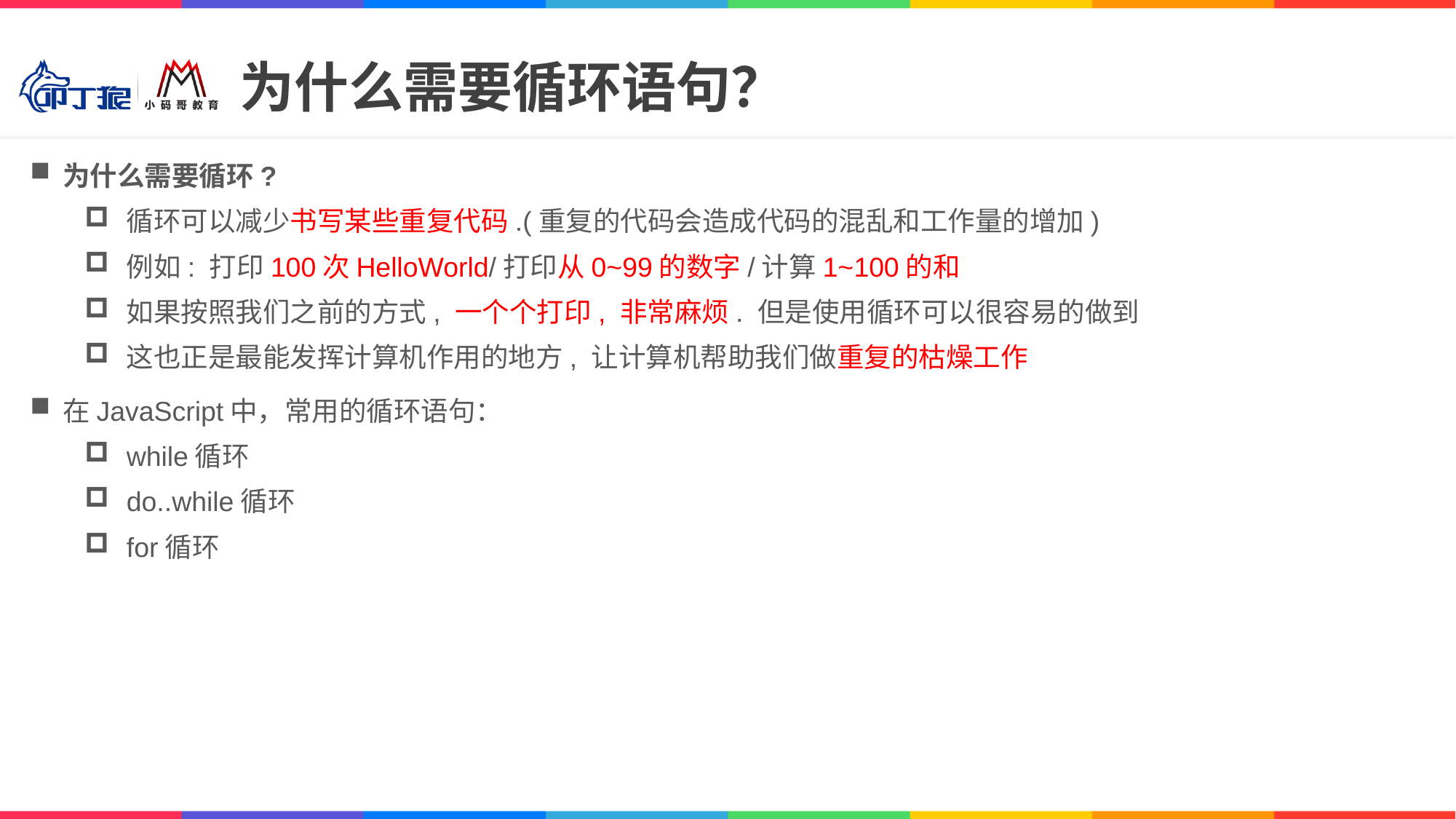

# 为什么需要循环语句？
为什么需要循环?
循环可以减少书写某些重复代码.(重复的代码会造成代码的混乱和工作量的增加)
例如: 打印100次HelloWorld/打印从0~99的数字/计算1~100的和
如果按照我们之前的方式, 一个个打印, 非常麻烦. 但是使用循环可以很容易的做到
这也正是最能发挥计算机作用的地方, 让计算机帮助我们做重复的枯燥工作
在JavaScript中，常用的循环语句：
while循环
do..while循环
for循环